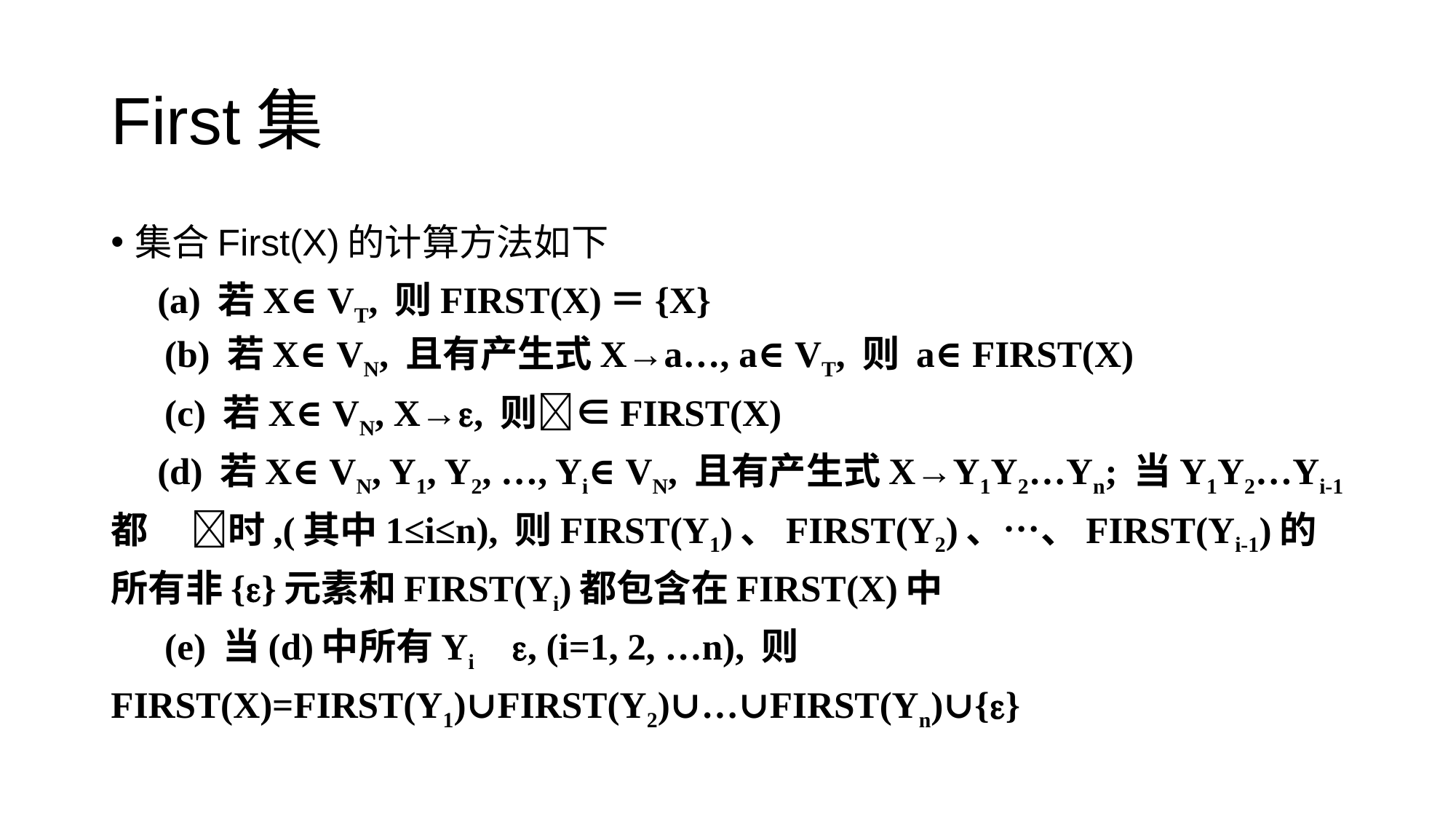

# First集
集合First(X)的计算方法如下
     (a) 若X∈VT, 则FIRST(X)＝{X}
　 (b) 若X∈VN, 且有产生式X→a…, a∈VT, 则 a∈FIRST(X)
　 (c) 若X∈VN, X→ε, 则ε∈FIRST(X)
     (d) 若X∈VN, Y1, Y2, …, Yi∈VN, 且有产生式X→Y1Y2…Yn; 当Y1Y2…Yi-1都     ε时,(其中1≤i≤n), 则FIRST(Y1)、FIRST(Y2)、…、FIRST(Yi-1)的所有非{ε}元素和FIRST(Yi)都包含在FIRST(X)中
　 (e) 当(d)中所有Yi    ε, (i=1, 2, …n), 则　FIRST(X)=FIRST(Y1)∪FIRST(Y2)∪…∪FIRST(Yn)∪{ε}